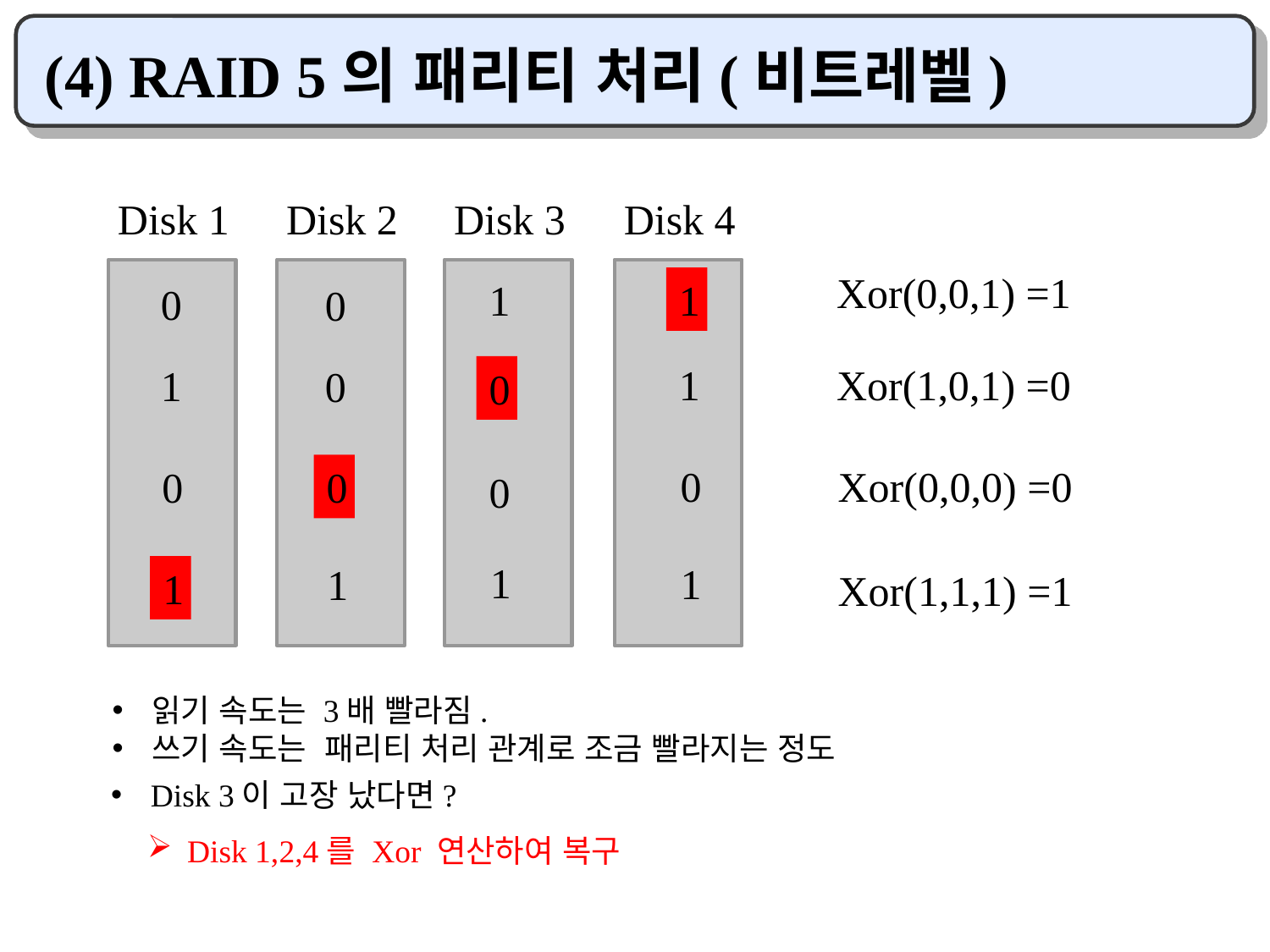

# (4) RAID 5의 패리티 처리(비트레벨)
Disk 2

Disk 3

Disk 4

Disk 1

Xor(0,0,1) =1
1
1
0
0
1
Xor(1,0,1) =0
1
0
0
0
Xor(0,0,0) =0
0
0
0
1
1
1
1
Xor(1,1,1) =1
읽기 속도는 3배 빨라짐.
쓰기 속도는  패리티 처리 관계로 조금 빨라지는 정도
Disk 3이 고장 났다면?
Disk 1,2,4를 Xor 연산하여 복구